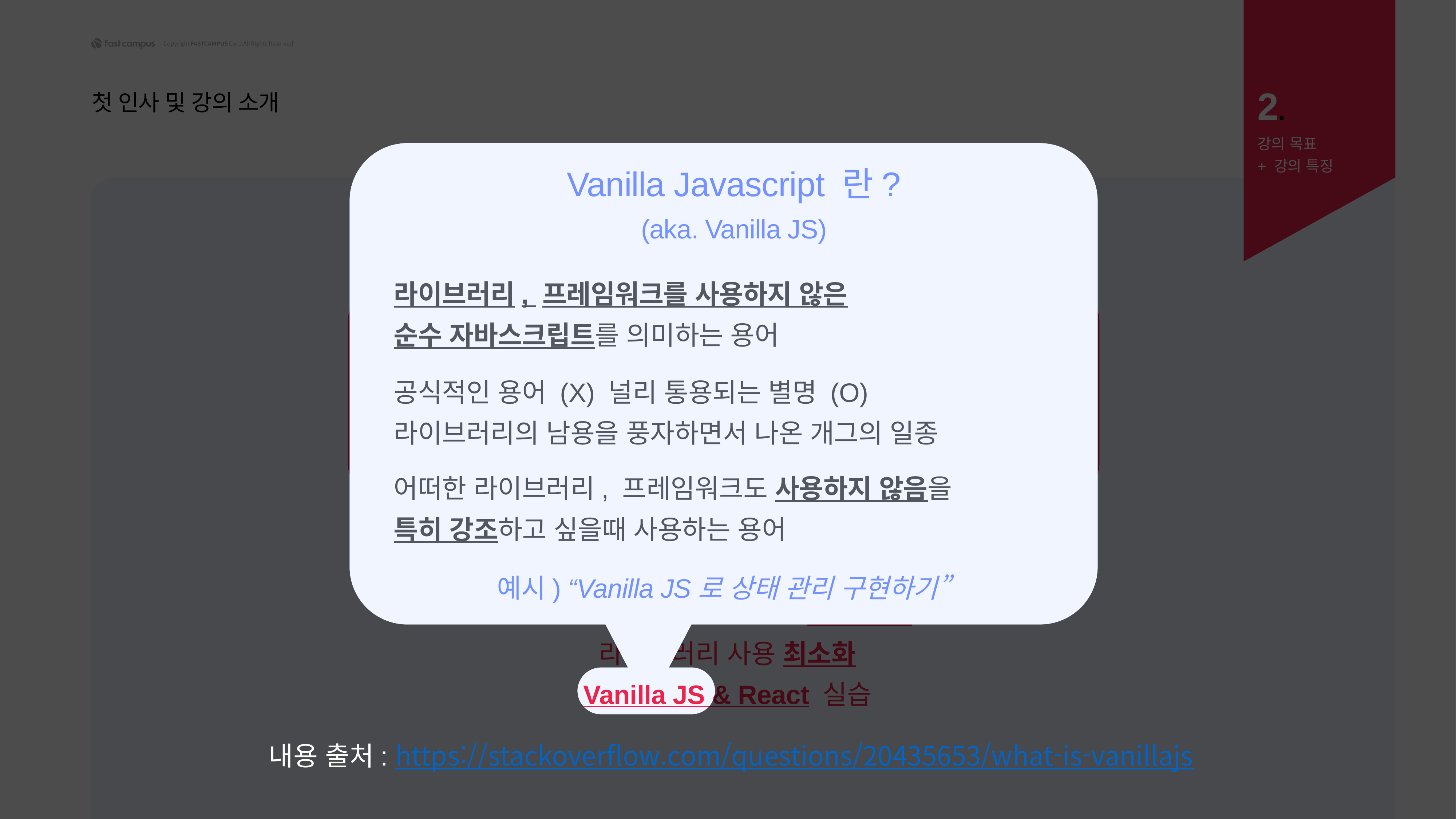

2.

첫 인사 및 강의 소개
강의 목표
+ 강의 특징

Vanilla Javascript 란?
(aka. Vanilla JS)
본 강의의 목표
라이브러리, 프레임워크를 사용하지 않은
순수 자바스크립트를 의미하는 용어

프론트엔드 개발자 취업 준비생을 대상으로
"사전 과제"에 대한 이해도와 경험을 높이고,
신입 프론트엔드 개발자 취업에 직접적으로 도움이 될 만한
지식과 노하우를 전달하는 것
공식적인 용어 (X) 널리 통용되는 별명 (O)
라이브러리의 남용을 풍자하면서 나온 개그의 일종
어떠한 라이브러리, 프레임워크도 사용하지 않음을
특히 강조하고 싶을때 사용하는 용어
예시) “Vanilla JS로 상태 관리 구현하기”
다양한 주제의 사전과제 직접 구현
라이브러리 사용 최소화
Vanilla JS & React 실습

내용 출처: https://stackoverflow.com/questions/20435653/what-is-vanillajs